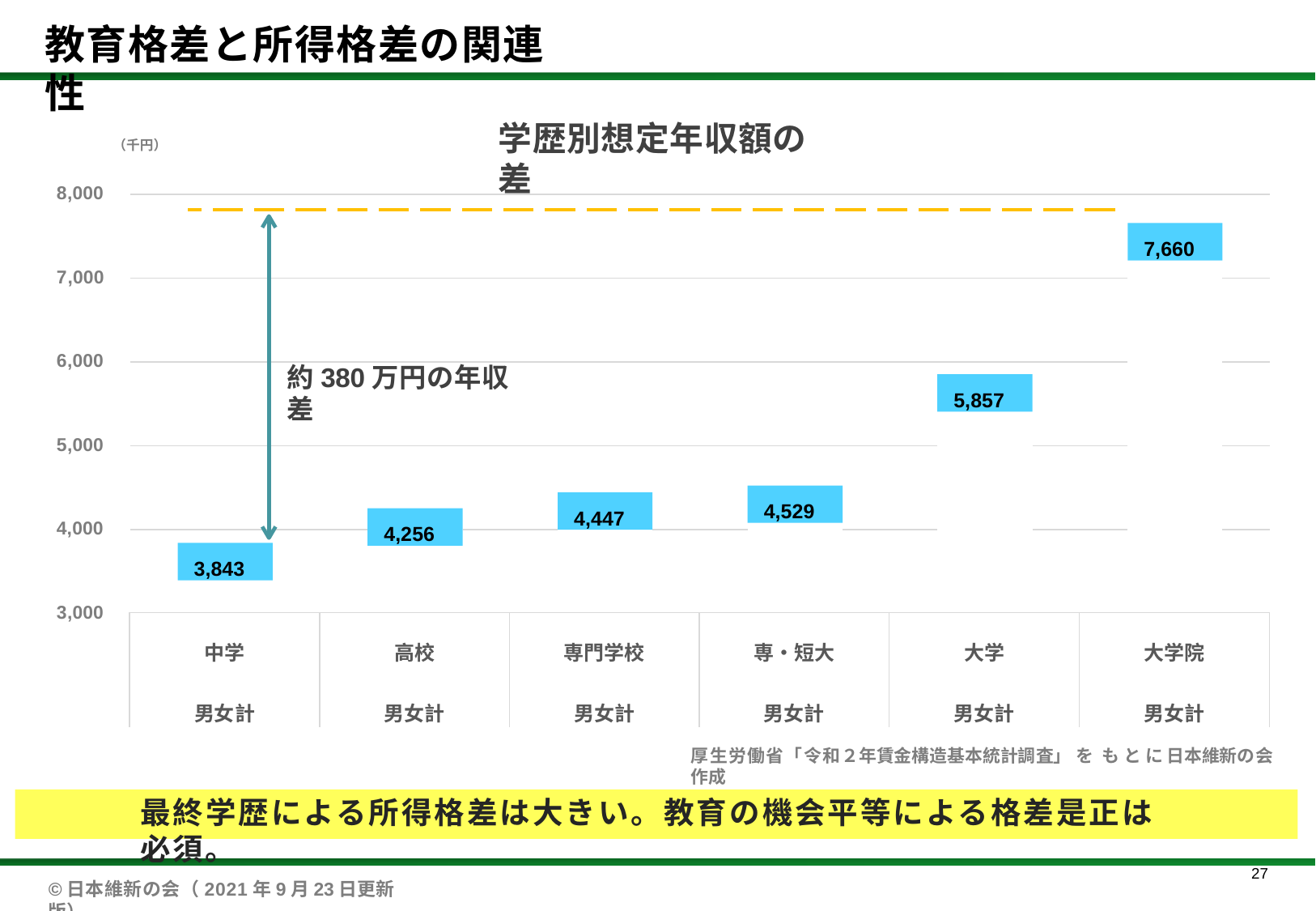

# 教育格差と所得格差の関連性
学歴別想定年収額の差
（千円）
8,000

7,660
7,000

6,000
約380万円の年収差

5,857
5,000

4,529
4,447
4,256
4,000

3,843
3,000
| 中学 男女計 | 高校 男女計 | 専門学校 男女計 | 専・短大 男女計 | 大学 男女計 | 大学院 男女計 |
| --- | --- | --- | --- | --- | --- |
厚生労働省「令和２年賃金構造基本統計調査」をもとに日本維新の会作成

最終学歴による所得格差は大きい。教育の機会平等による格差是正は必須。
27
©日本維新の会（2021年9月23日更新版）